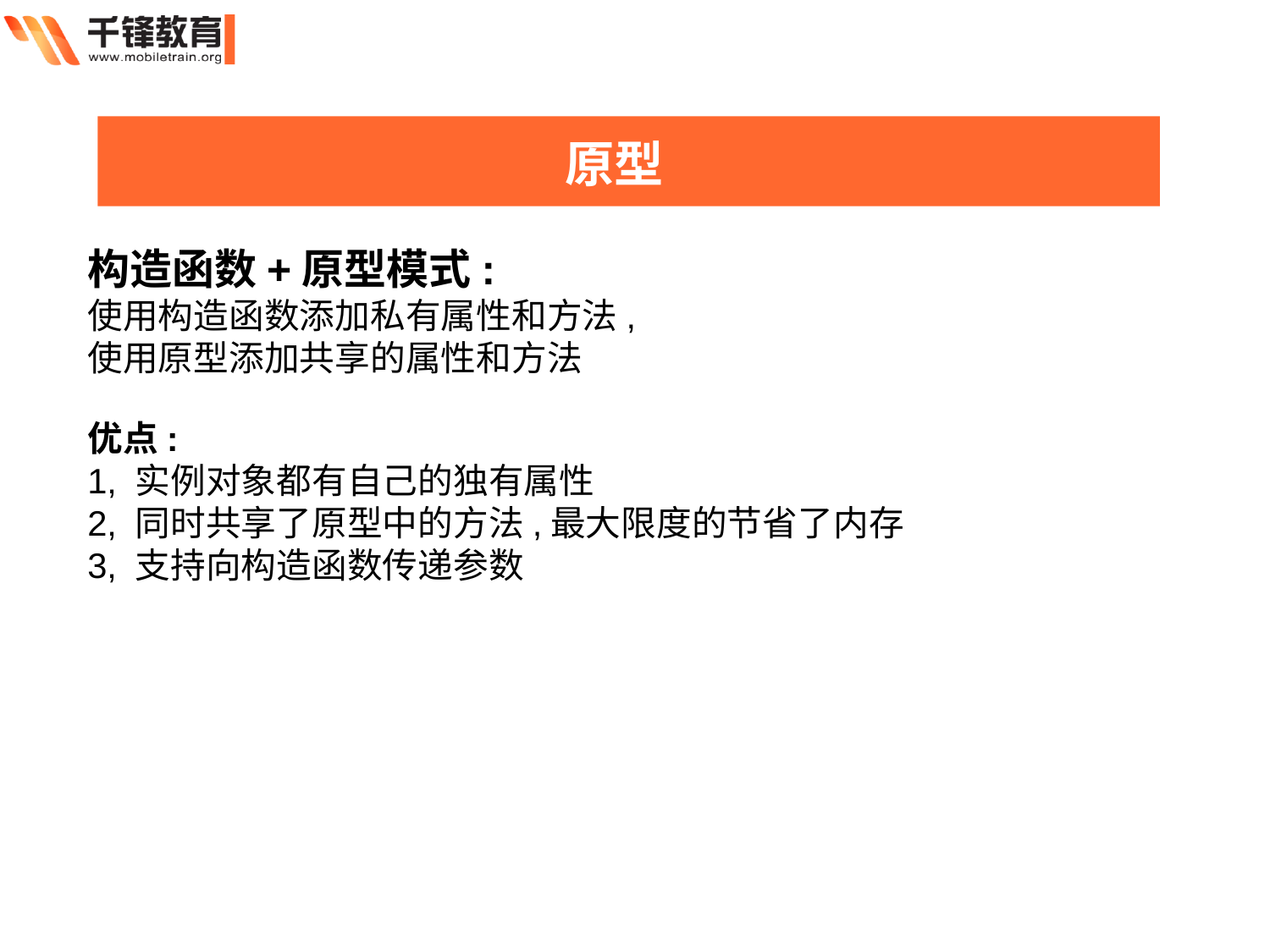

原型
构造函数+原型模式:
使用构造函数添加私有属性和方法,
使用原型添加共享的属性和方法

优点:
1, 实例对象都有自己的独有属性
2, 同时共享了原型中的方法,最大限度的节省了内存
3, 支持向构造函数传递参数